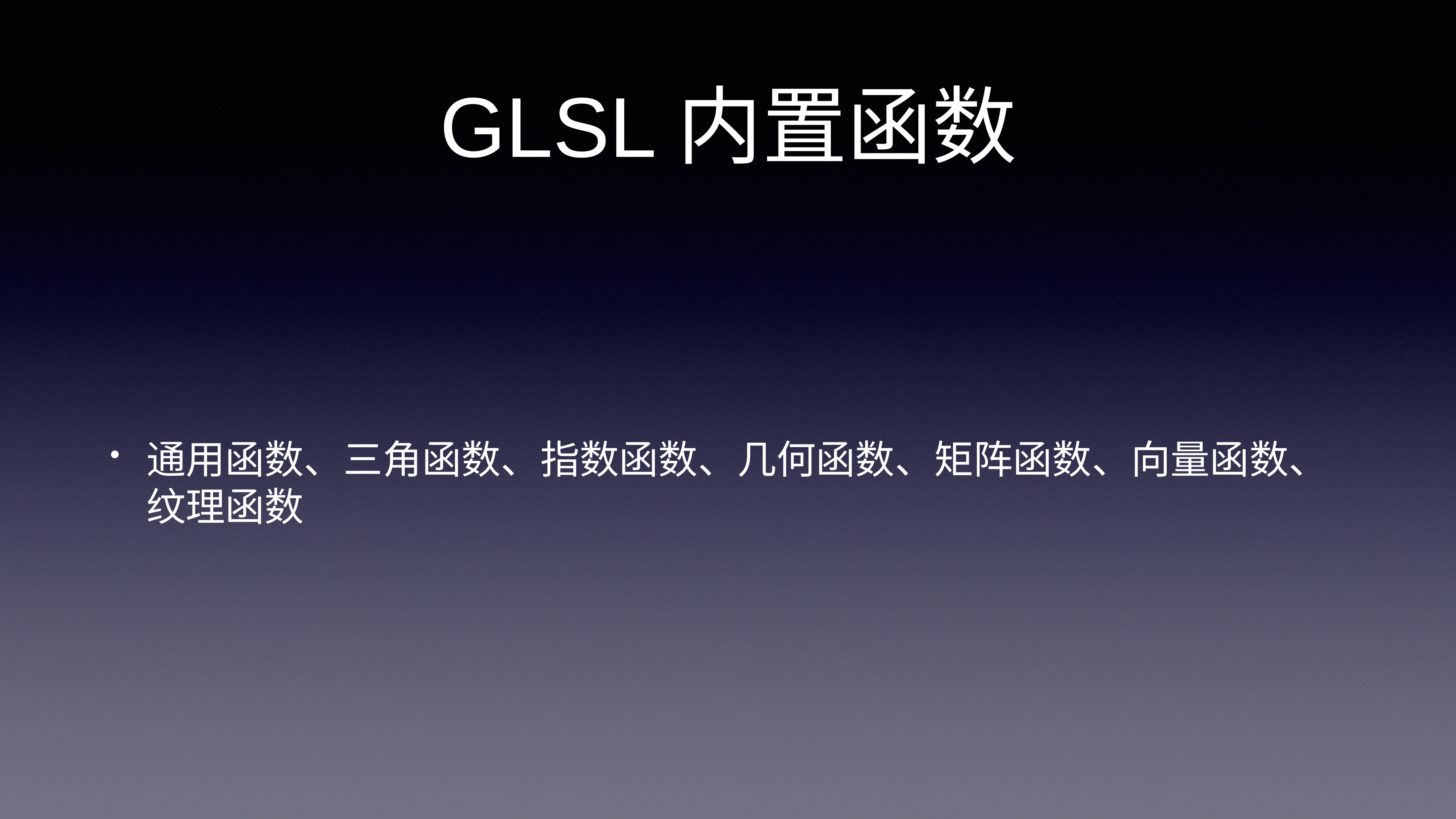

# GLSL内置函数
通用函数、三角函数、指数函数、几何函数、矩阵函数、向量函数、纹理函数